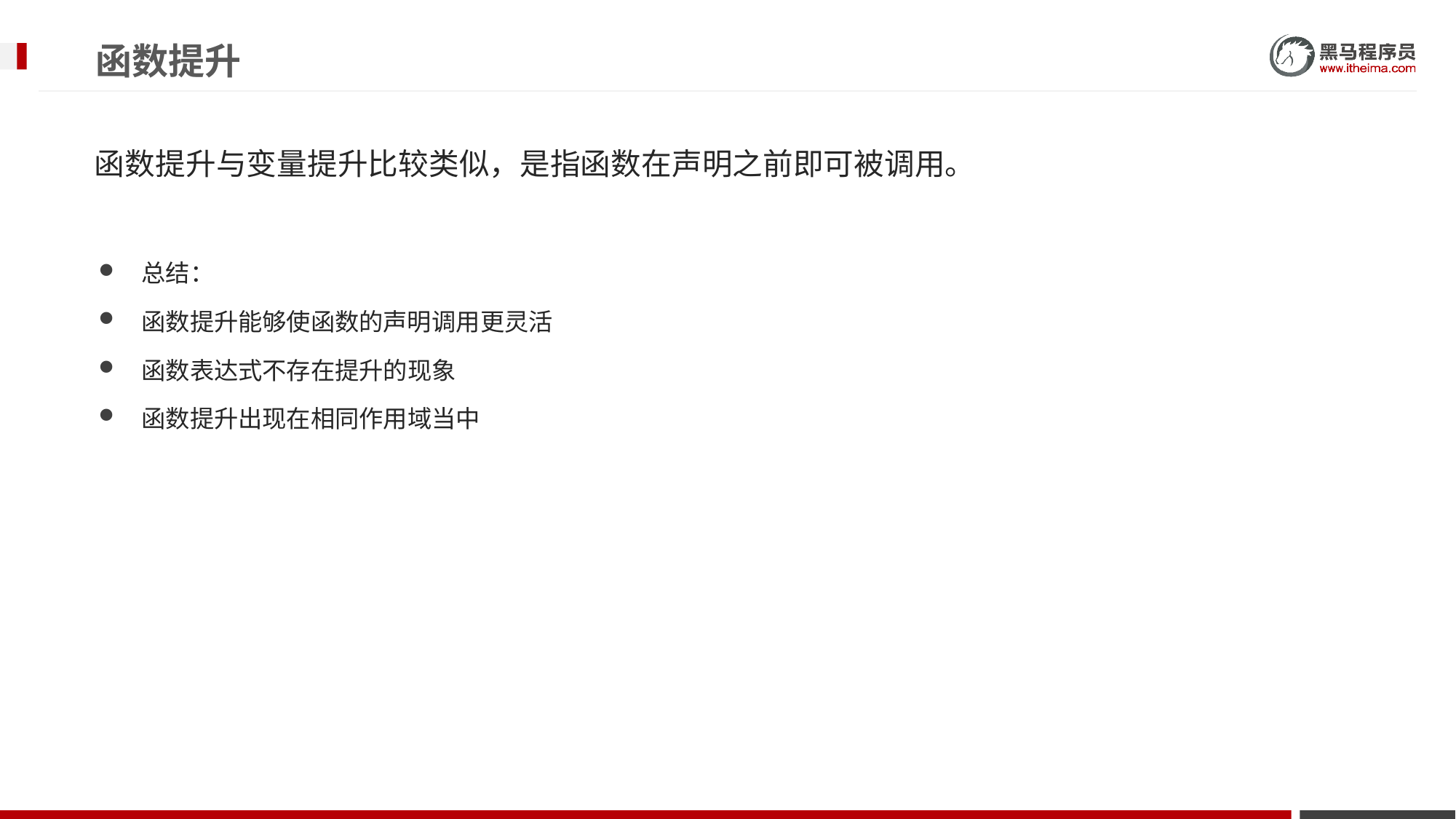

# 函数提升
函数提升与变量提升比较类似，是指函数在声明之前即可被调用。
总结：
函数提升能够使函数的声明调用更灵活
函数表达式不存在提升的现象
函数提升出现在相同作用域当中